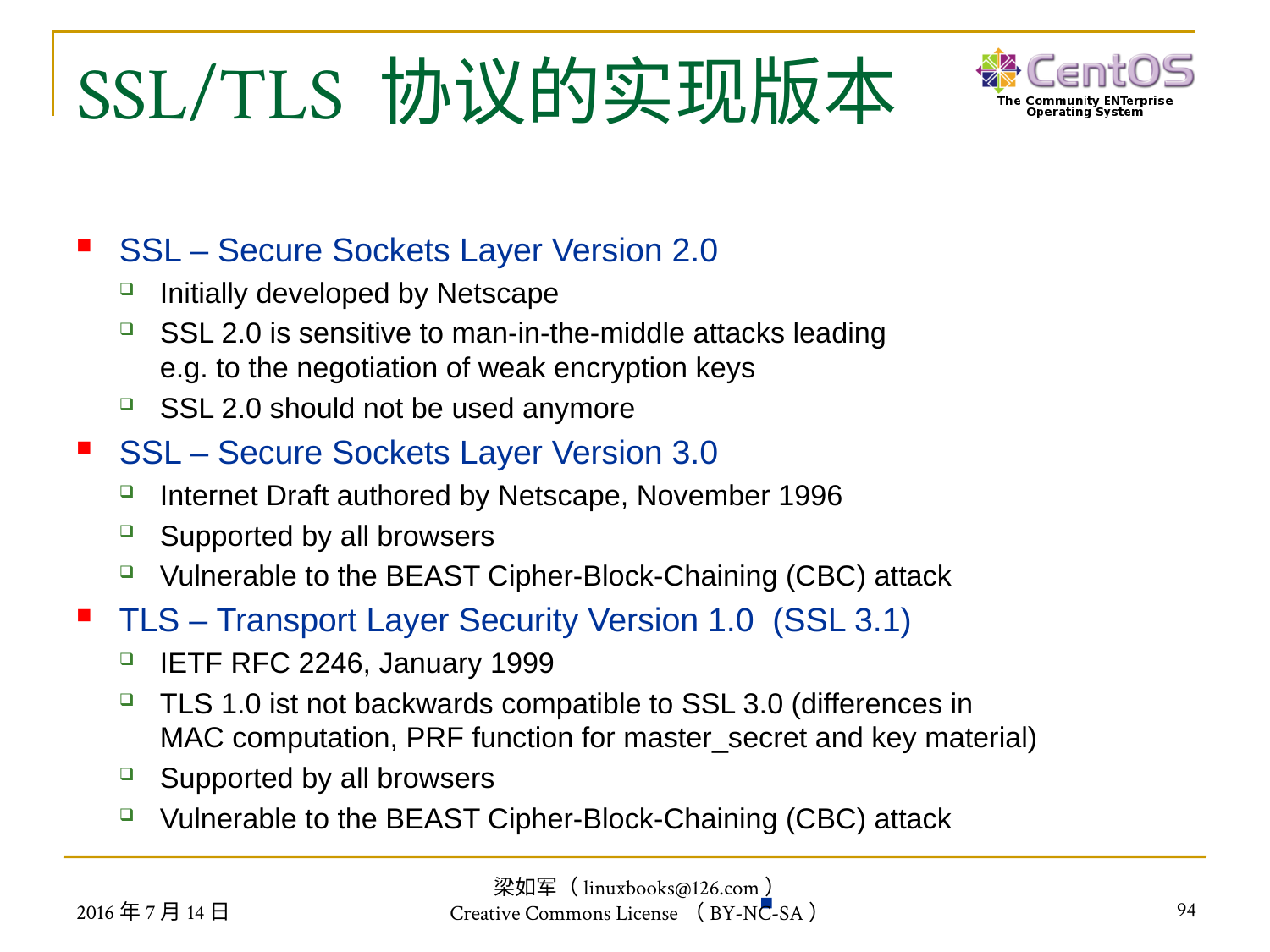

# SSL/TLS 协议的实现版本
SSL – Secure Sockets Layer Version 2.0
Initially developed by Netscape
SSL 2.0 is sensitive to man-in-the-middle attacks leading
e.g. to the negotiation of weak encryption keys
SSL 2.0 should not be used anymore
SSL – Secure Sockets Layer Version 3.0
Internet Draft authored by Netscape, November 1996
Supported by all browsers
Vulnerable to the BEAST Cipher-Block-Chaining (CBC) attack
TLS – Transport Layer Security Version 1.0  (SSL 3.1)
IETF RFC 2246, January 1999
TLS 1.0 ist not backwards compatible to SSL 3.0 (differences in
MAC computation, PRF function for master_secret and key material)
Supported by all browsers
Vulnerable to the BEAST Cipher-Block-Chaining (CBC) attack
94
2016年7月14日
梁如军（linuxbooks@126.com）
Creative Commons License（BY-NC-SA）